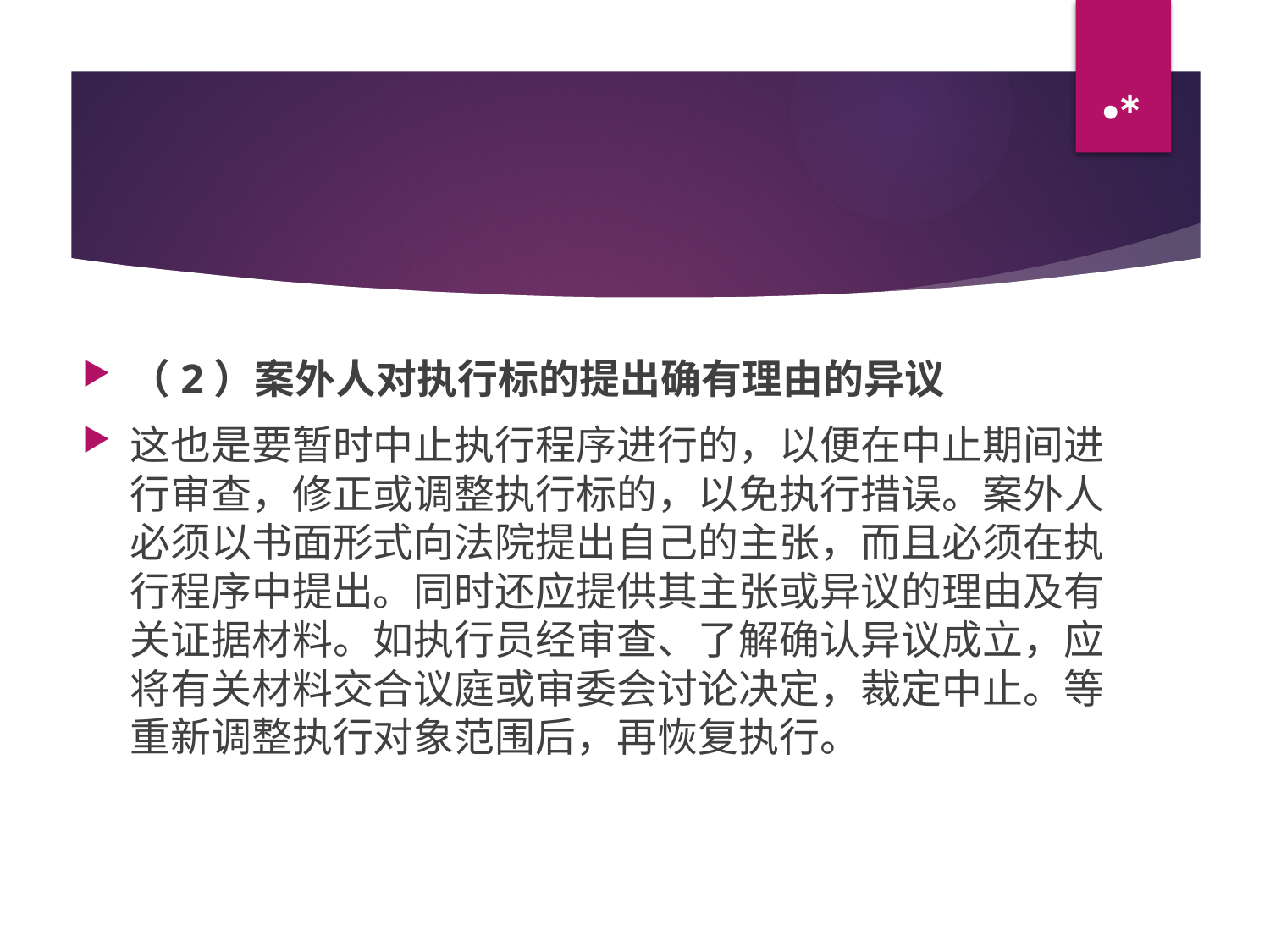

*
#
（2）案外人对执行标的提出确有理由的异议
这也是要暂时中止执行程序进行的，以便在中止期间进行审查，修正或调整执行标的，以免执行措误。案外人必须以书面形式向法院提出自己的主张，而且必须在执行程序中提出。同时还应提供其主张或异议的理由及有关证据材料。如执行员经审查、了解确认异议成立，应将有关材料交合议庭或审委会讨论决定，裁定中止。等重新调整执行对象范围后，再恢复执行。